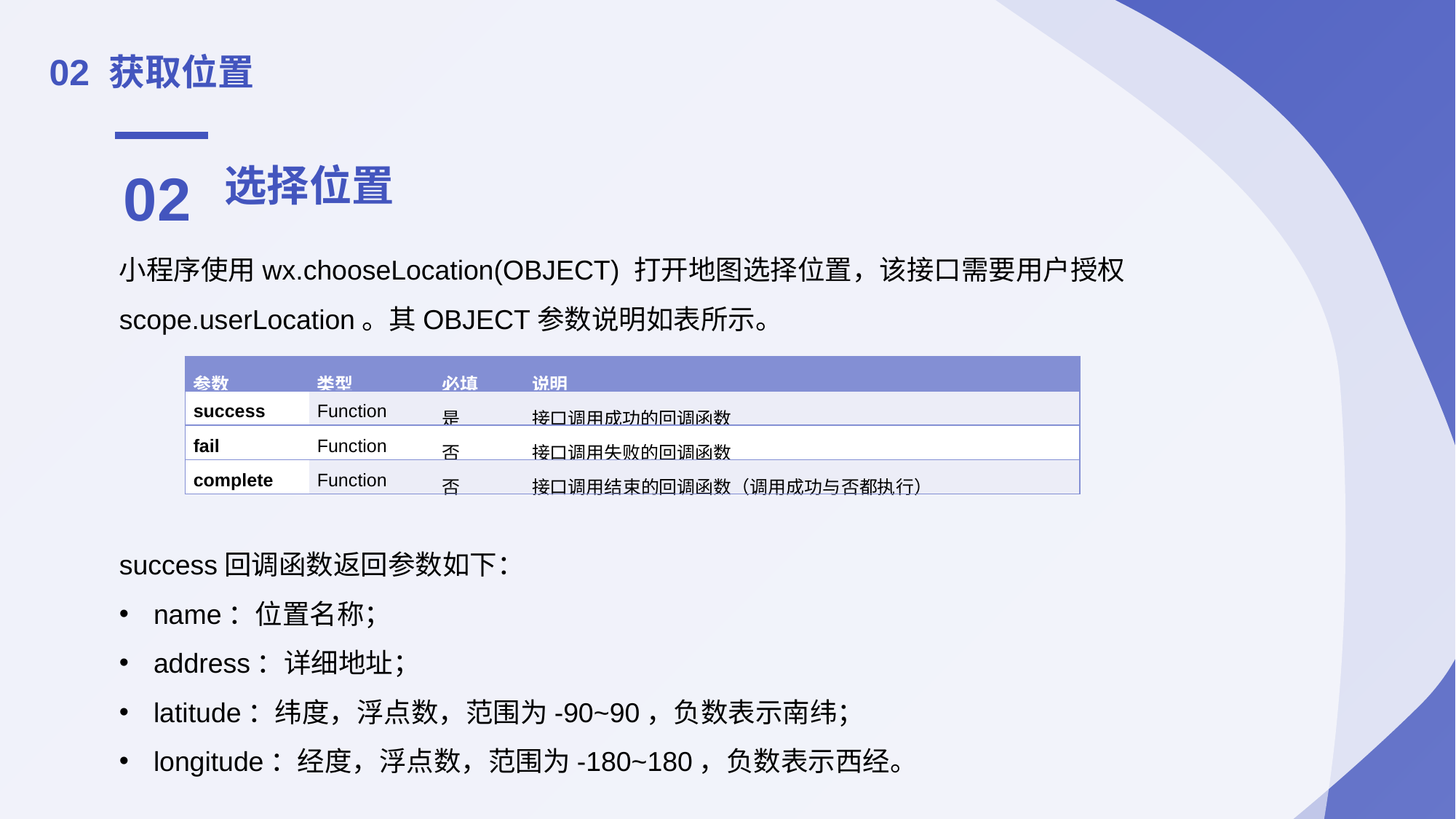

02 获取位置
02

选择位置
小程序使用wx.chooseLocation(OBJECT) 打开地图选择位置，该接口需要用户授权 scope.userLocation。其OBJECT参数说明如表所示。

success回调函数返回参数如下：
name：位置名称；
address：详细地址；
latitude：纬度，浮点数，范围为-90~90，负数表示南纬；
longitude：经度，浮点数，范围为-180~180，负数表示西经。
| 参数 | 类型 | 必填 | 说明 |
| --- | --- | --- | --- |
| success | Function | 是 | 接口调用成功的回调函数 |
| fail | Function | 否 | 接口调用失败的回调函数 |
| complete | Function | 否 | 接口调用结束的回调函数（调用成功与否都执行） |